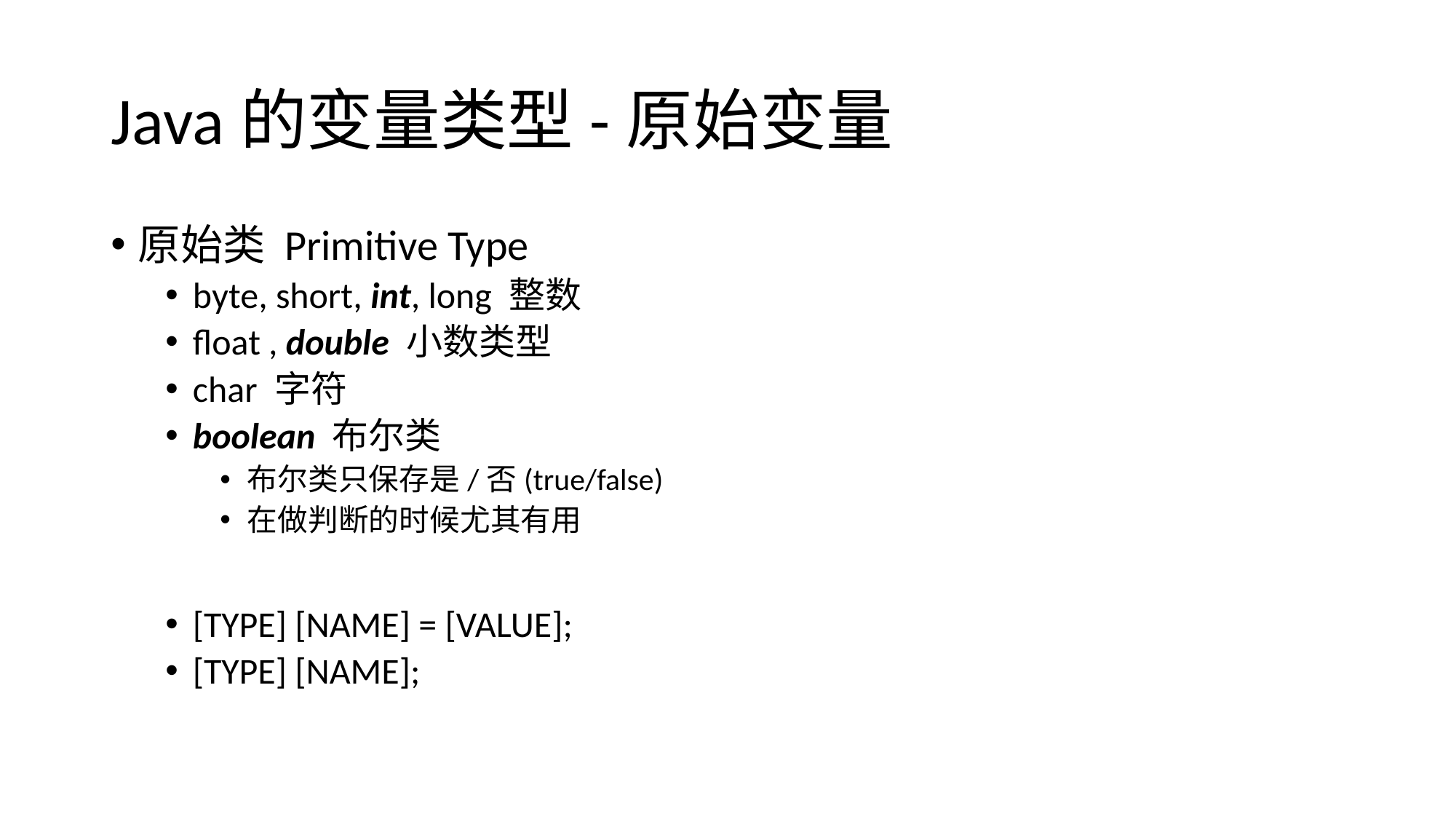

# Java的变量类型-原始变量
原始类 Primitive Type
byte, short, int, long 整数
float , double 小数类型
char 字符
boolean 布尔类
布尔类只保存是/否(true/false)
在做判断的时候尤其有用

[TYPE] [NAME] = [VALUE];
[TYPE] [NAME];